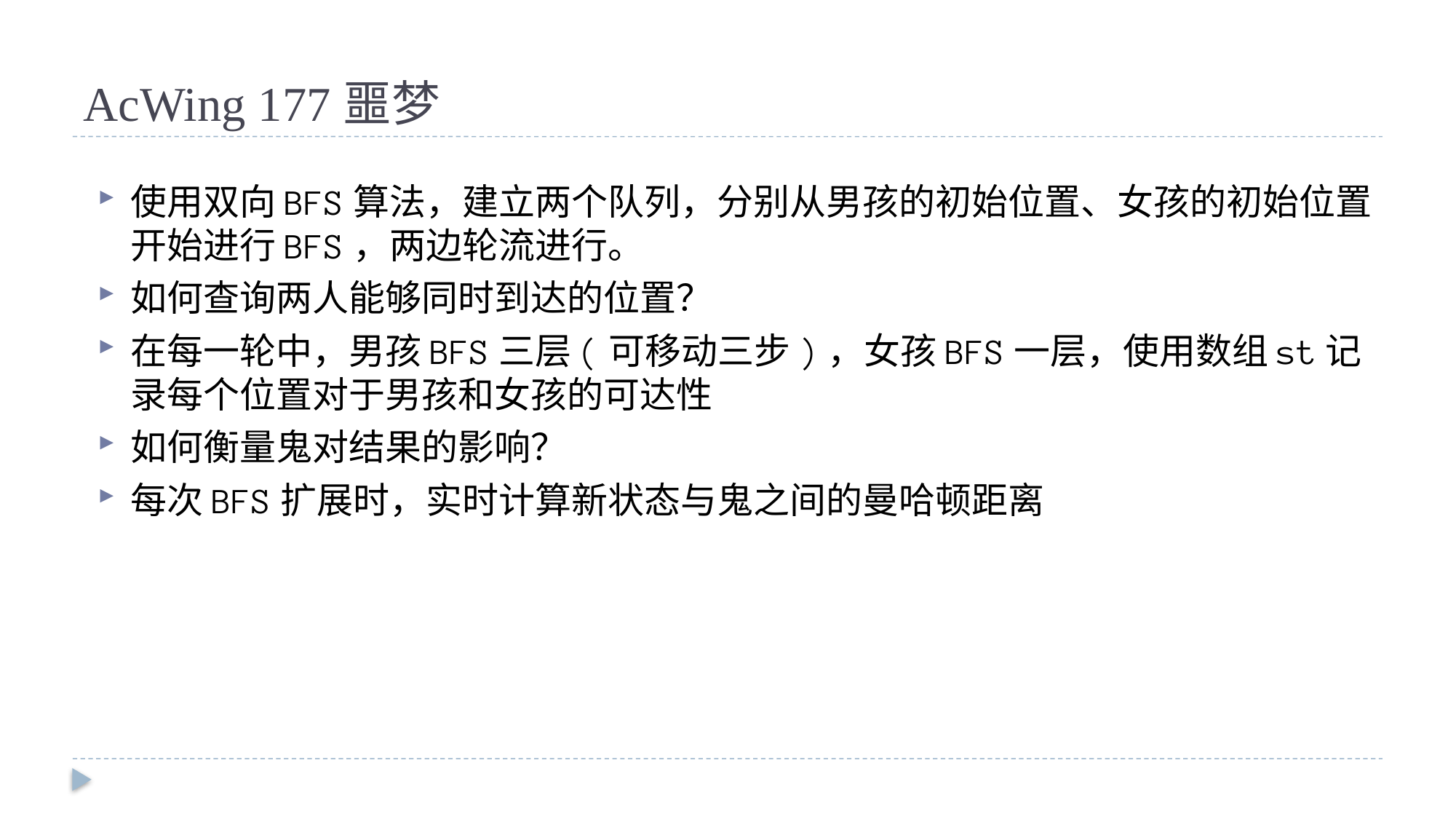

# AcWing 177噩梦
使用双向BFS算法，建立两个队列，分别从男孩的初始位置、女孩的初始位置开始进行BFS，两边轮流进行。
如何查询两人能够同时到达的位置？
在每一轮中，男孩BFS三层(可移动三步)，女孩BFS一层，使用数组st记录每个位置对于男孩和女孩的可达性
如何衡量鬼对结果的影响？
每次BFS扩展时，实时计算新状态与鬼之间的曼哈顿距离